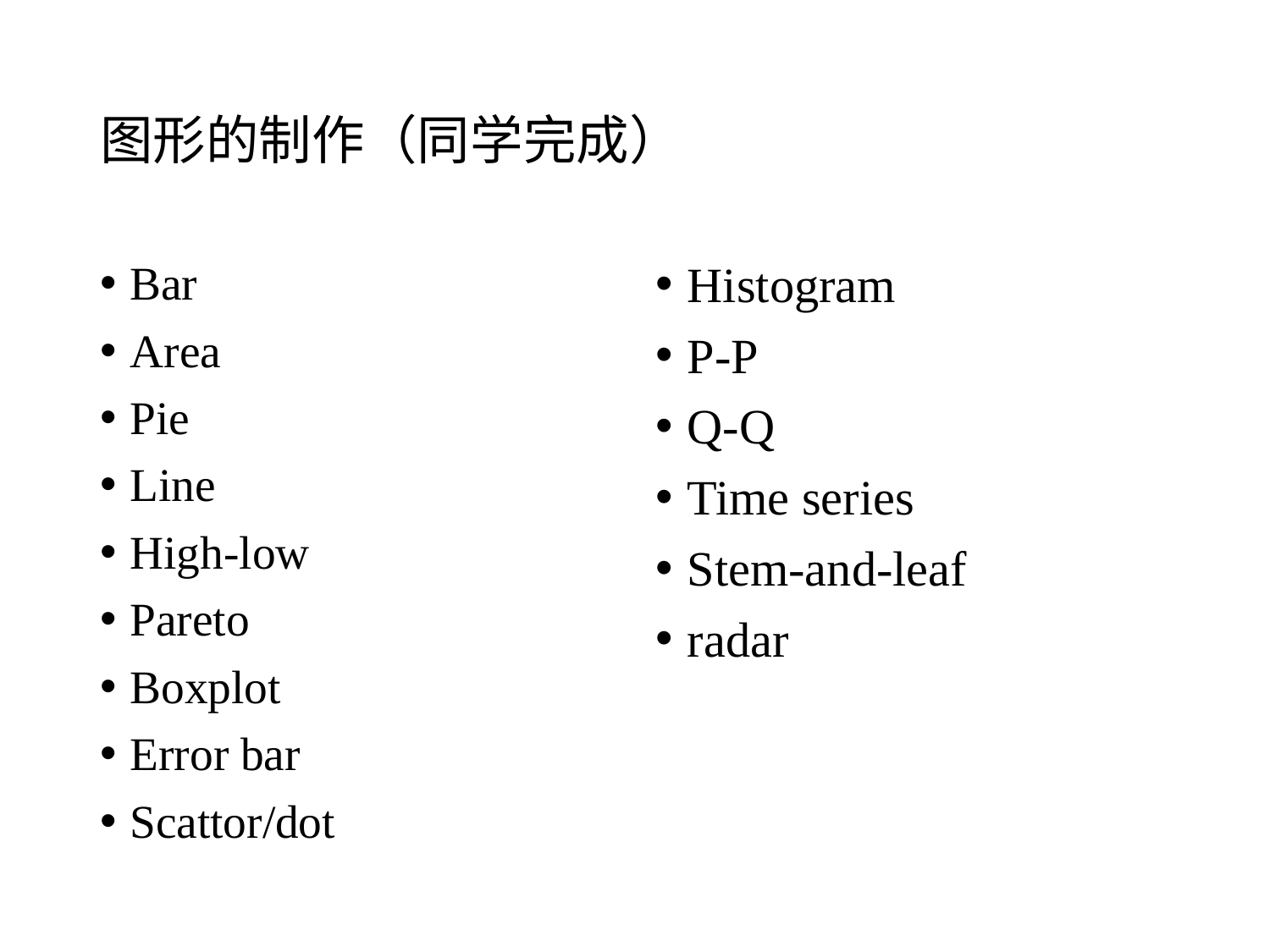

# 图形的制作（同学完成）
Bar
Area
Pie
Line
High-low
Pareto
Boxplot
Error bar
Scattor/dot
Histogram
P-P
Q-Q
Time series
Stem-and-leaf
radar